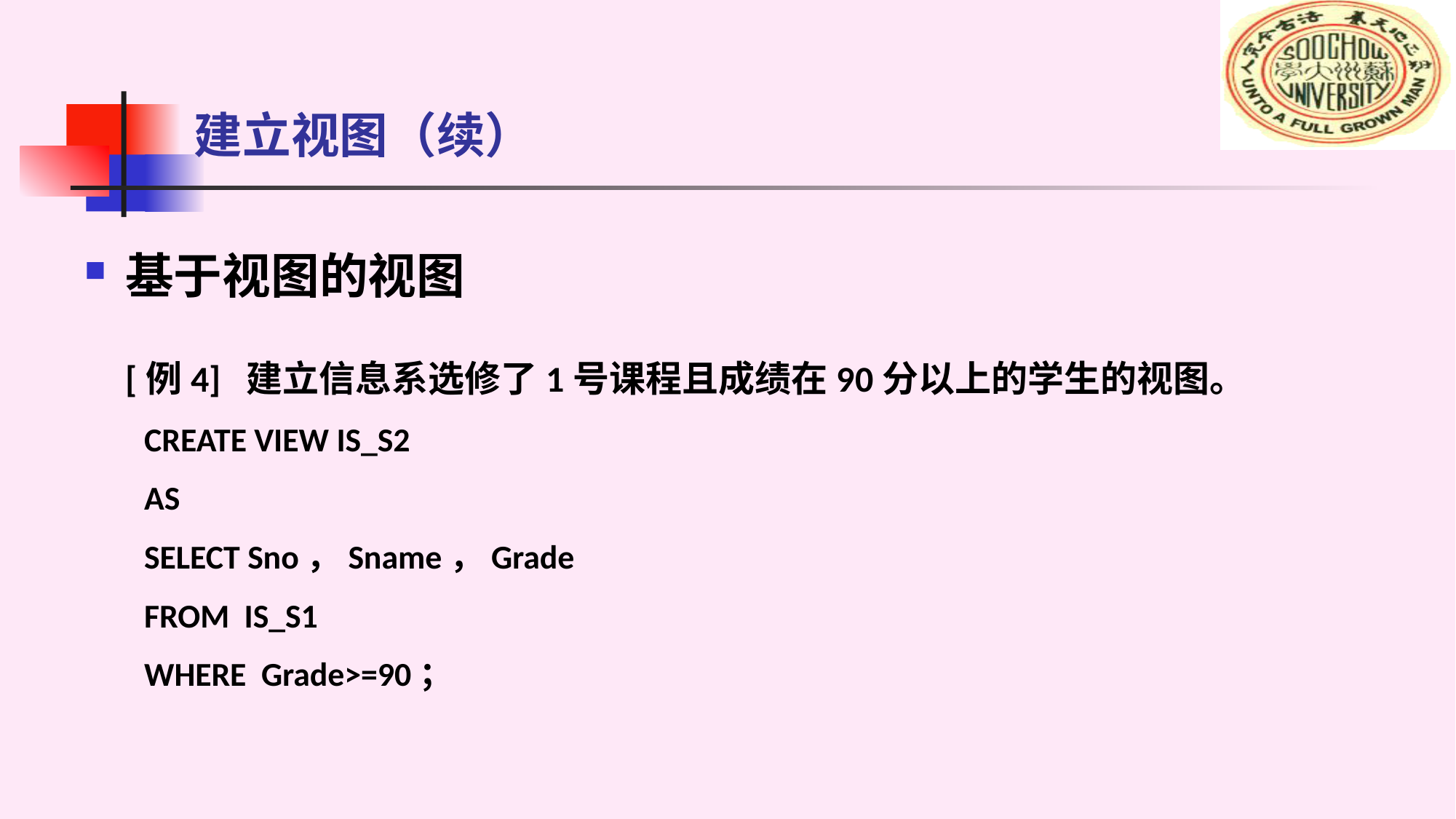

# 建立视图（续）
基于视图的视图

	[例4]  建立信息系选修了1号课程且成绩在90分以上的学生的视图。
        CREATE VIEW IS_S2
        AS
        SELECT Sno，Sname，Grade
        FROM  IS_S1
        WHERE  Grade>=90；